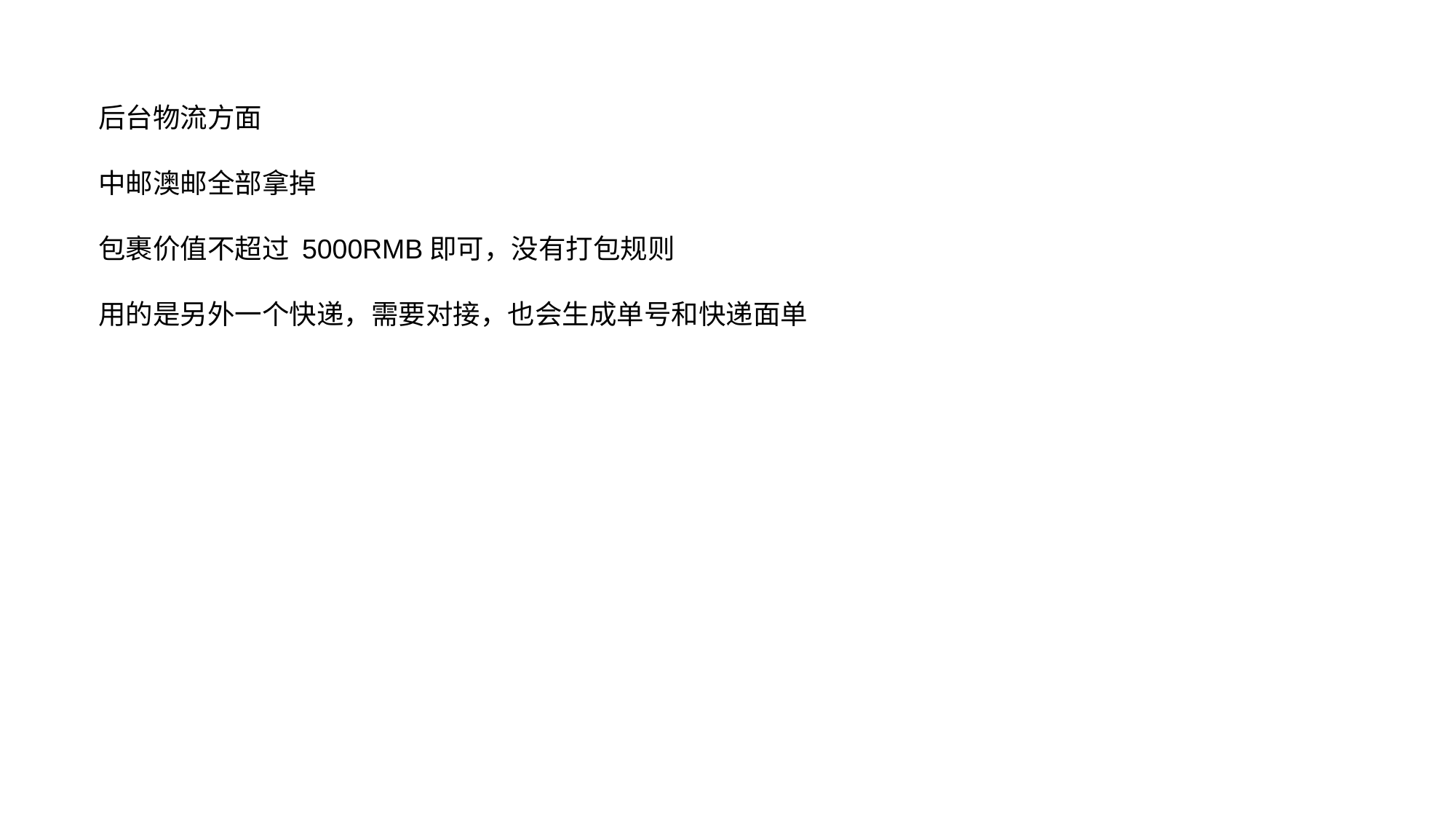

后台物流方面

中邮澳邮全部拿掉

包裹价值不超过 5000RMB即可，没有打包规则

用的是另外一个快递，需要对接，也会生成单号和快递面单